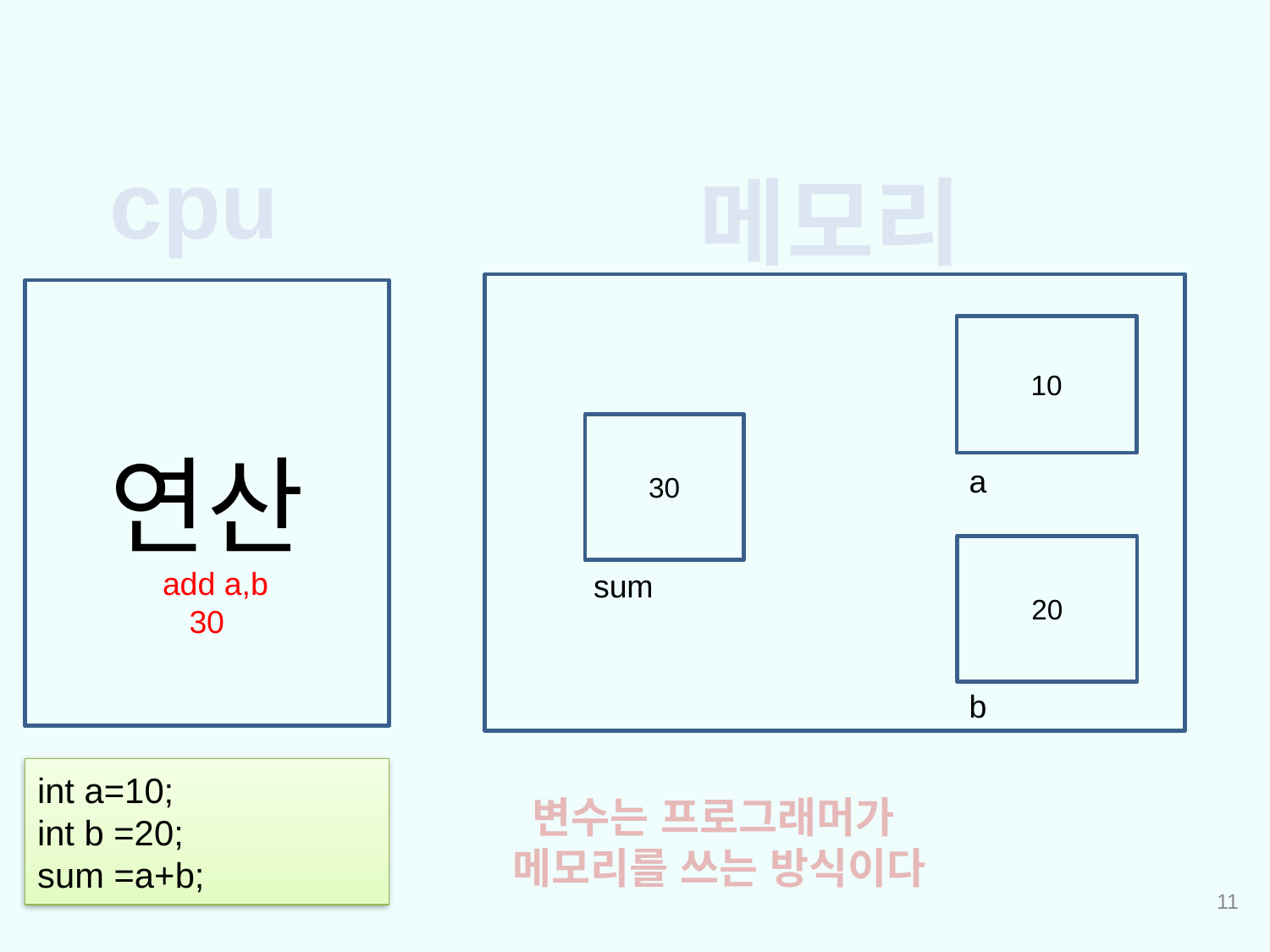

cpu
메모리

연산
10
30
a
20
add a,b
   30
sum
b
int a=10;
int b =20;
sum =a+b;
변수는 프로그래머가
메모리를 쓰는 방식이다
11